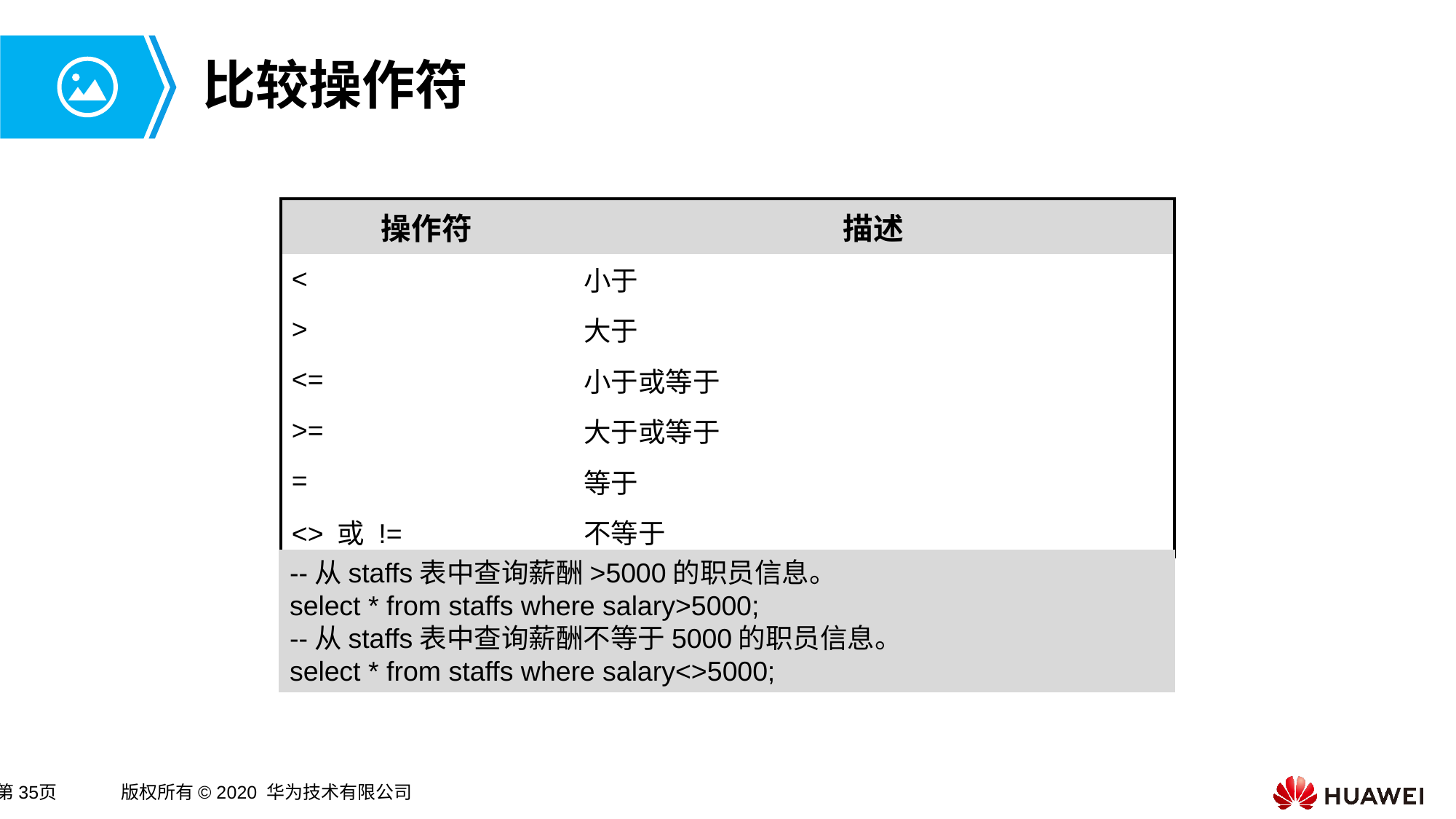

# 比较操作符

| 操作符 | 描述 |
| --- | --- |
| < | 小于 |
| > | 大于 |
| <= | 小于或等于 |
| >= | 大于或等于 |
| = | 等于 |
| <> 或 != | 不等于 |
--从staffs表中查询薪酬>5000的职员信息。
select * from staffs where salary>5000;
--从staffs表中查询薪酬不等于5000的职员信息。
select * from staffs where salary<>5000;